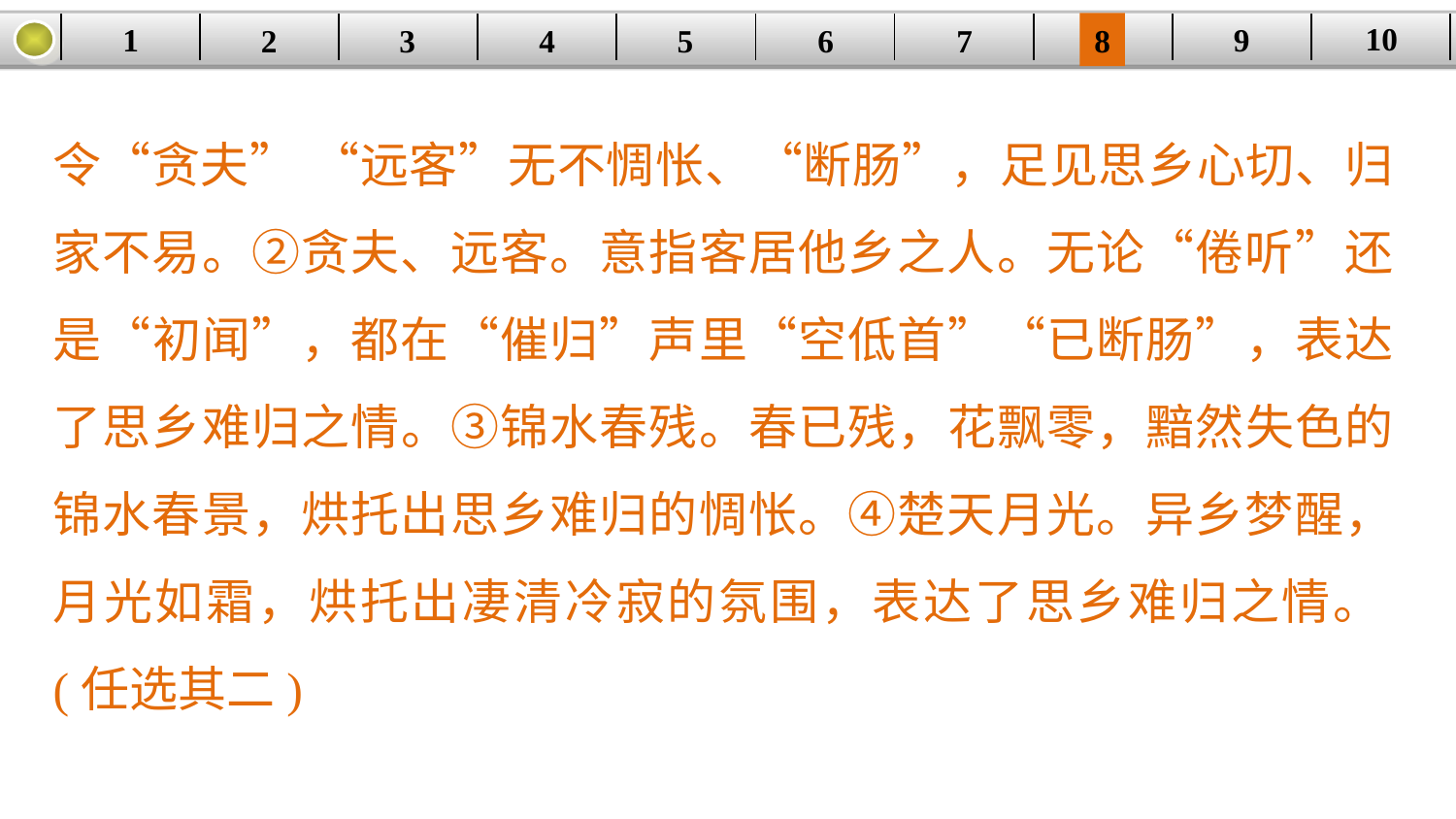

10

9
1
3
4
5
6
8
2
|  |  |  |  |  |  |  |  |  |  |
| --- | --- | --- | --- | --- | --- | --- | --- | --- | --- |
7

令“贪夫” “远客”无不惆怅、“断肠”，足见思乡心切、归家不易。②贪夫、远客。意指客居他乡之人。无论“倦听”还是“初闻”，都在“催归”声里“空低首”“已断肠”，表达了思乡难归之情。③锦水春残。春已残，花飘零，黯然失色的锦水春景，烘托出思乡难归的惆怅。④楚天月光。异乡梦醒，月光如霜，烘托出凄清冷寂的氛围，表达了思乡难归之情。(任选其二)